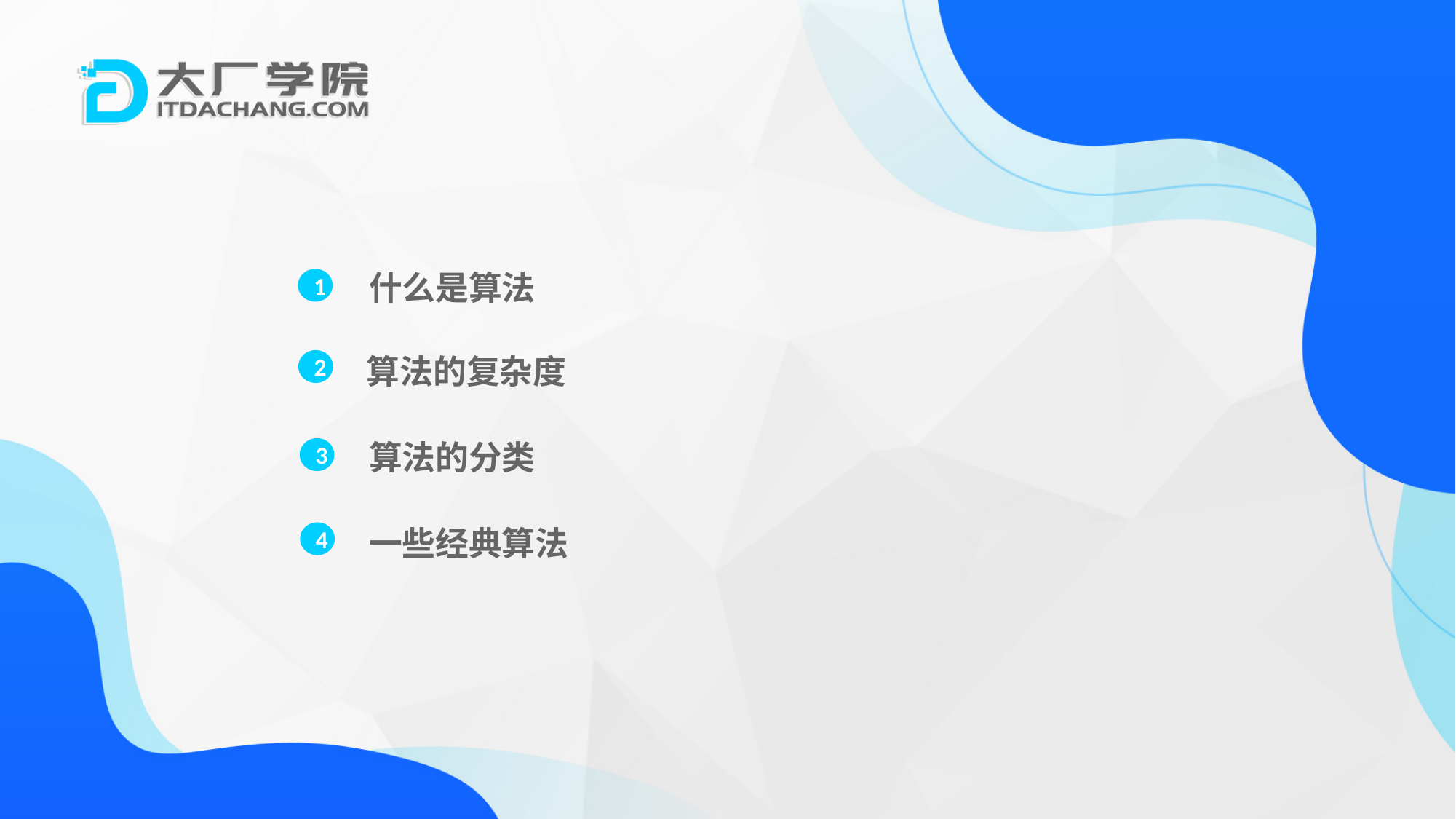

什么是算法
1
算法的复杂度
2
算法的分类

3
一些经典算法
4